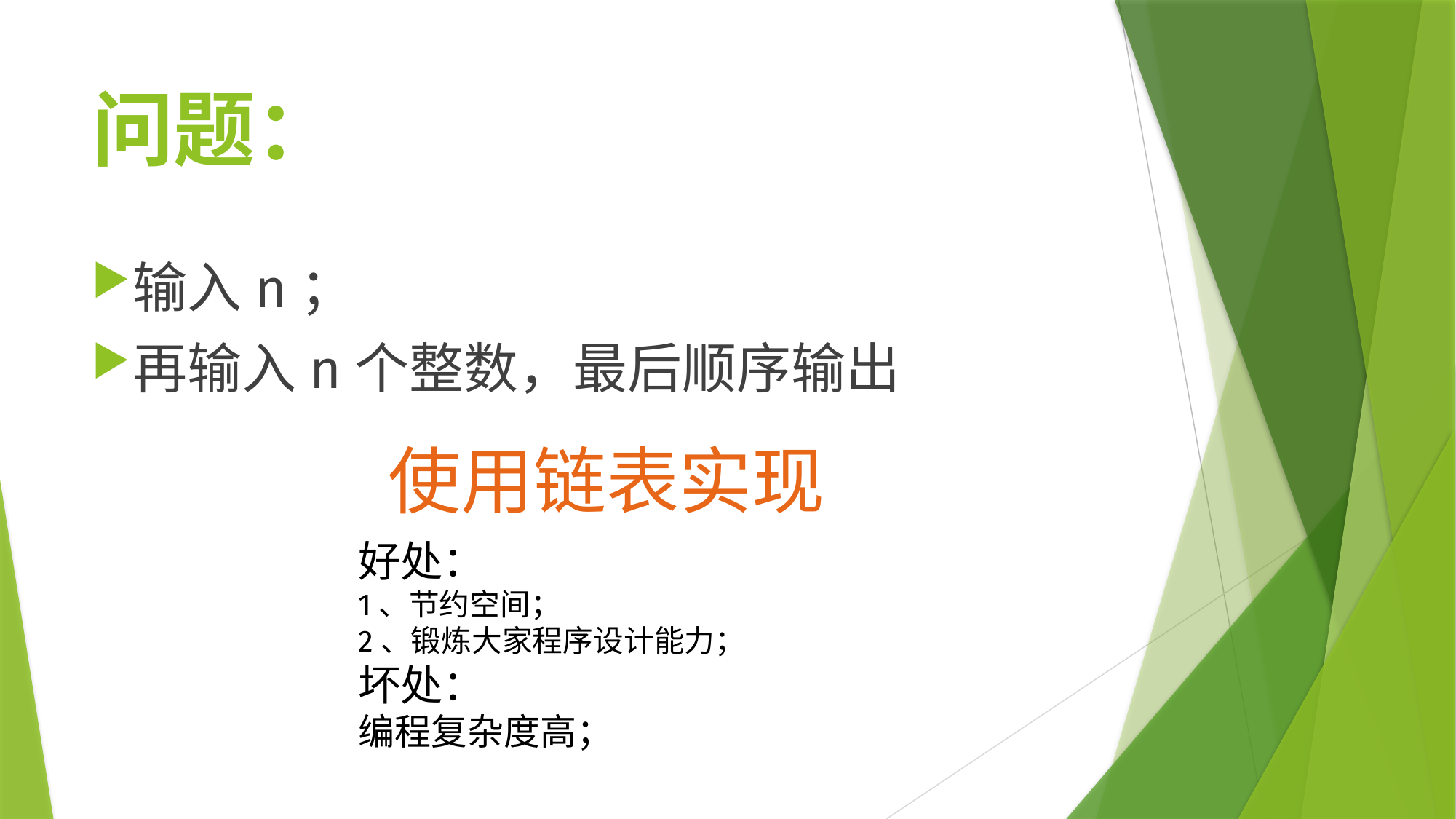

# 问题：
输入n；
再输入n个整数，最后顺序输出

使用链表实现
好处：
1、节约空间；
2、锻炼大家程序设计能力；
坏处：
编程复杂度高；